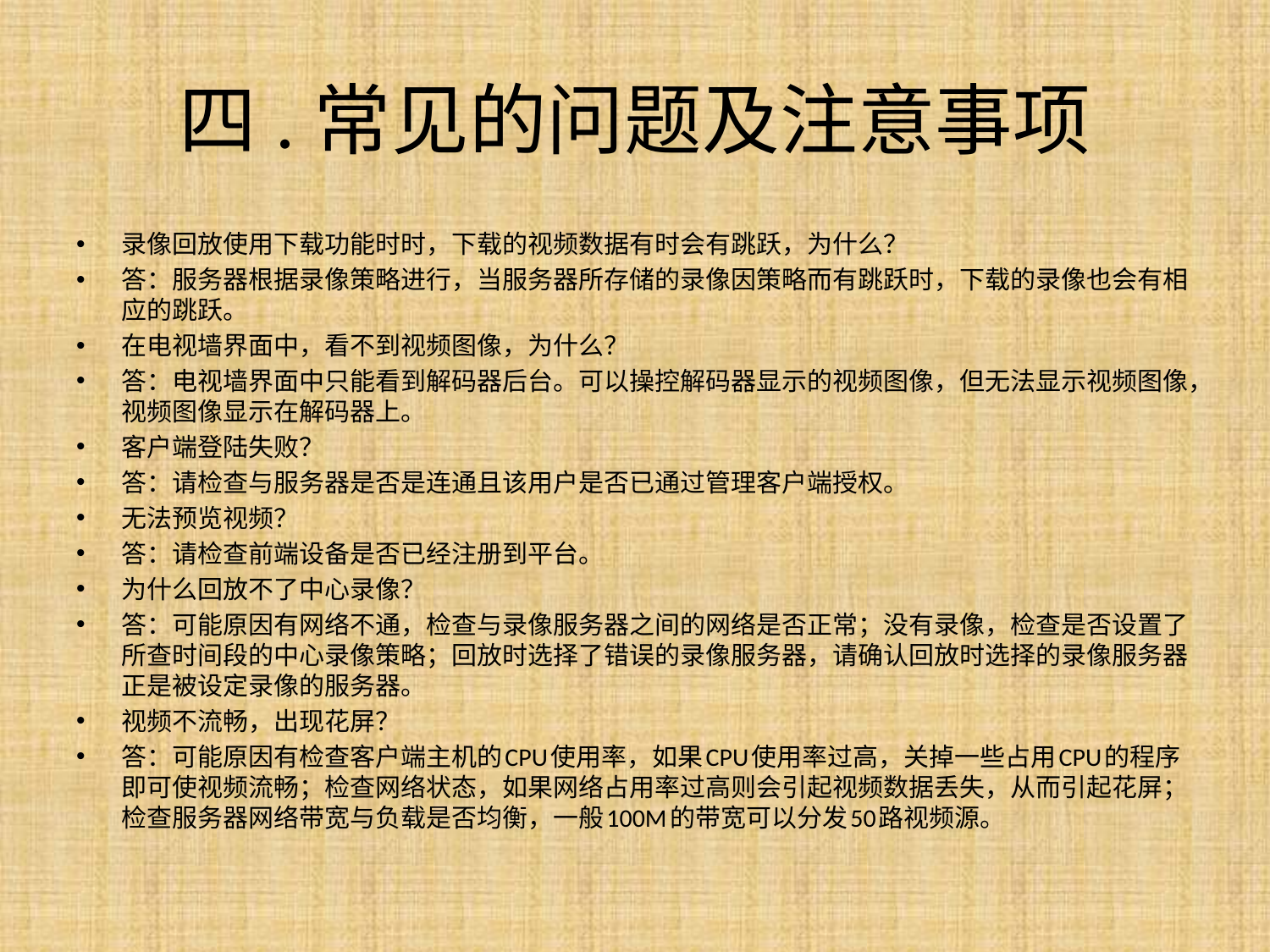

# 四.常见的问题及注意事项
录像回放使用下载功能时时，下载的视频数据有时会有跳跃，为什么？
答：服务器根据录像策略进行，当服务器所存储的录像因策略而有跳跃时，下载的录像也会有相应的跳跃。
在电视墙界面中，看不到视频图像，为什么？
答：电视墙界面中只能看到解码器后台。可以操控解码器显示的视频图像，但无法显示视频图像，视频图像显示在解码器上。
客户端登陆失败？
答：请检查与服务器是否是连通且该用户是否已通过管理客户端授权。
无法预览视频？
答：请检查前端设备是否已经注册到平台。
为什么回放不了中心录像？
答：可能原因有网络不通，检查与录像服务器之间的网络是否正常；没有录像，检查是否设置了所查时间段的中心录像策略；回放时选择了错误的录像服务器，请确认回放时选择的录像服务器正是被设定录像的服务器。
视频不流畅，出现花屏？
答：可能原因有检查客户端主机的CPU使用率，如果CPU使用率过高，关掉一些占用CPU的程序即可使视频流畅；检查网络状态，如果网络占用率过高则会引起视频数据丢失，从而引起花屏；检查服务器网络带宽与负载是否均衡，一般100M的带宽可以分发50路视频源。